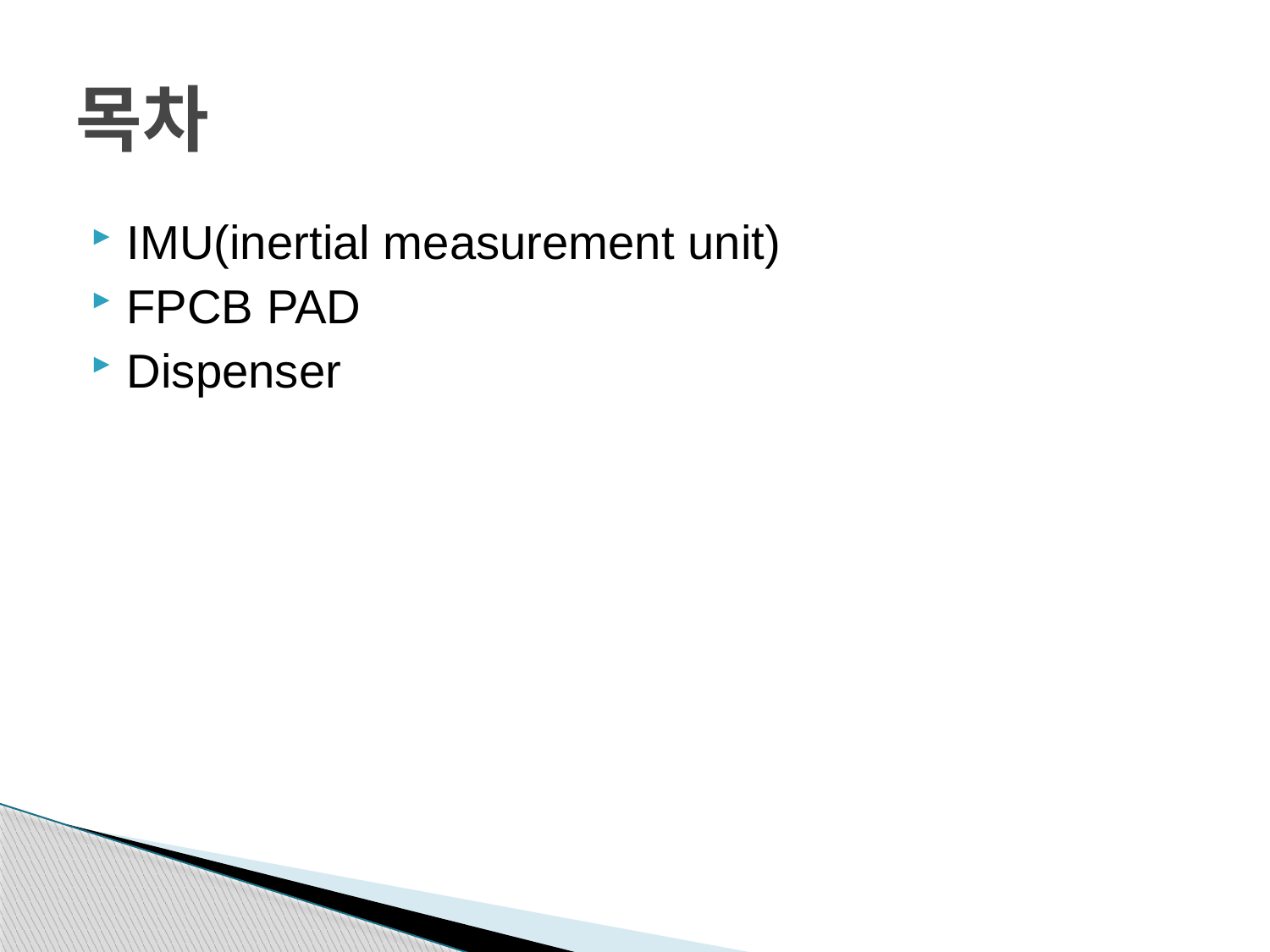

# 목차
IMU(inertial measurement unit)
FPCB PAD
Dispenser